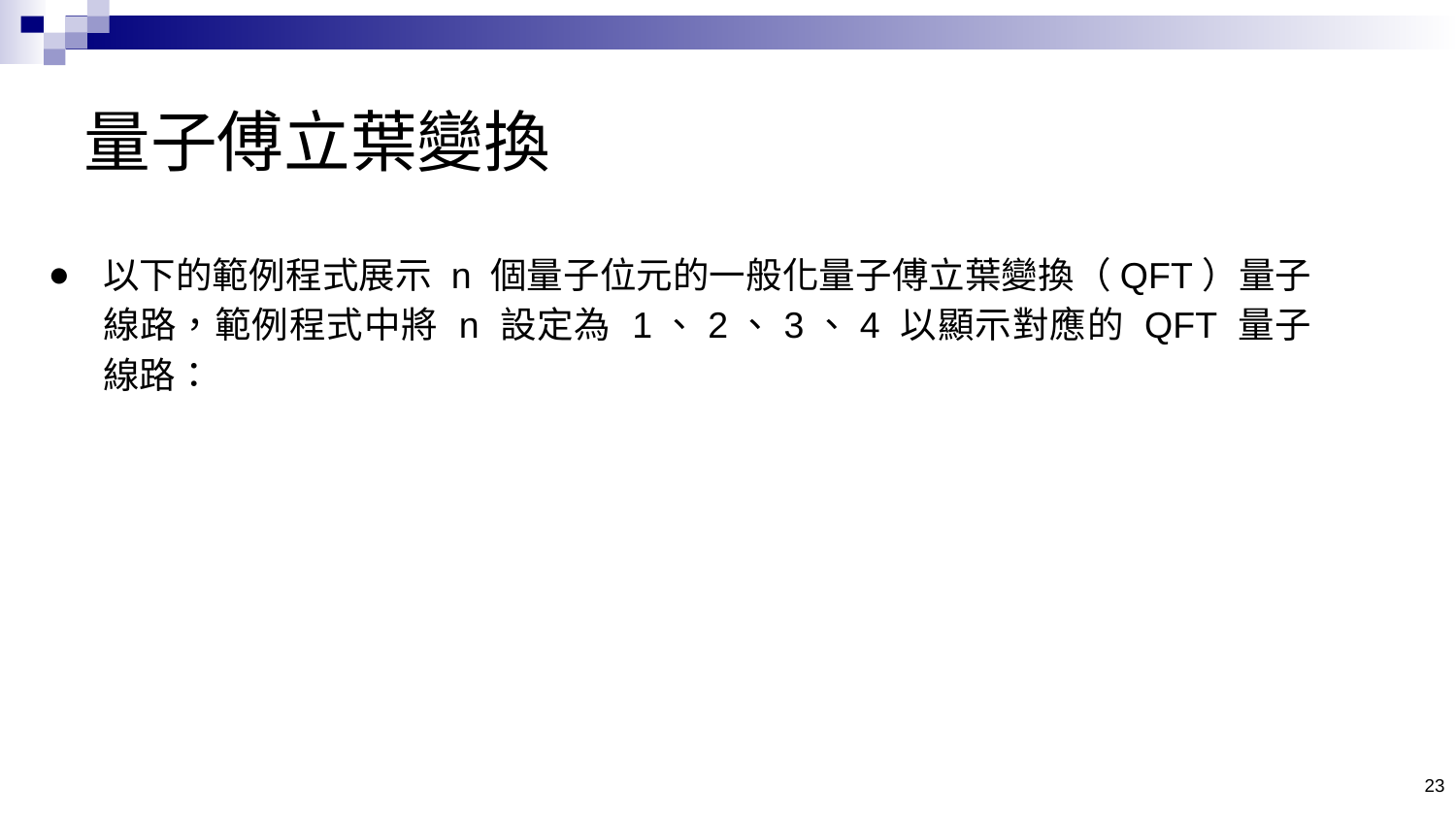

# 量子傅立葉變換
以下的範例程式展示 n 個量子位元的一般化量子傅立葉變換（QFT）量子線路，範例程式中將 n 設定為 1、2、3、4 以顯示對應的 QFT 量子線路：

23